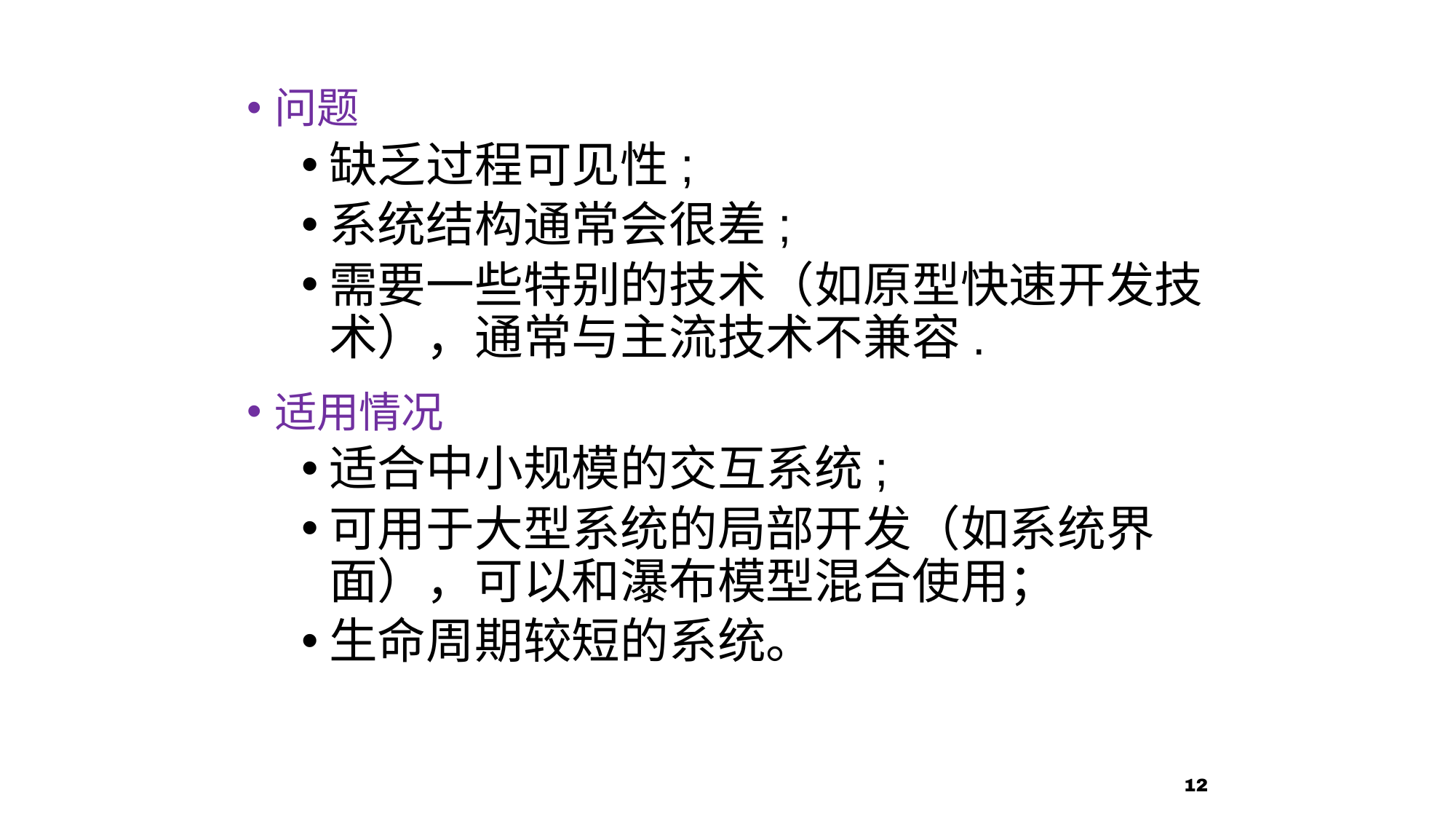

问题
缺乏过程可见性;
系统结构通常会很差;
需要一些特别的技术（如原型快速开发技术），通常与主流技术不兼容.
适用情况
适合中小规模的交互系统;
可用于大型系统的局部开发（如系统界面），可以和瀑布模型混合使用；
生命周期较短的系统。
12